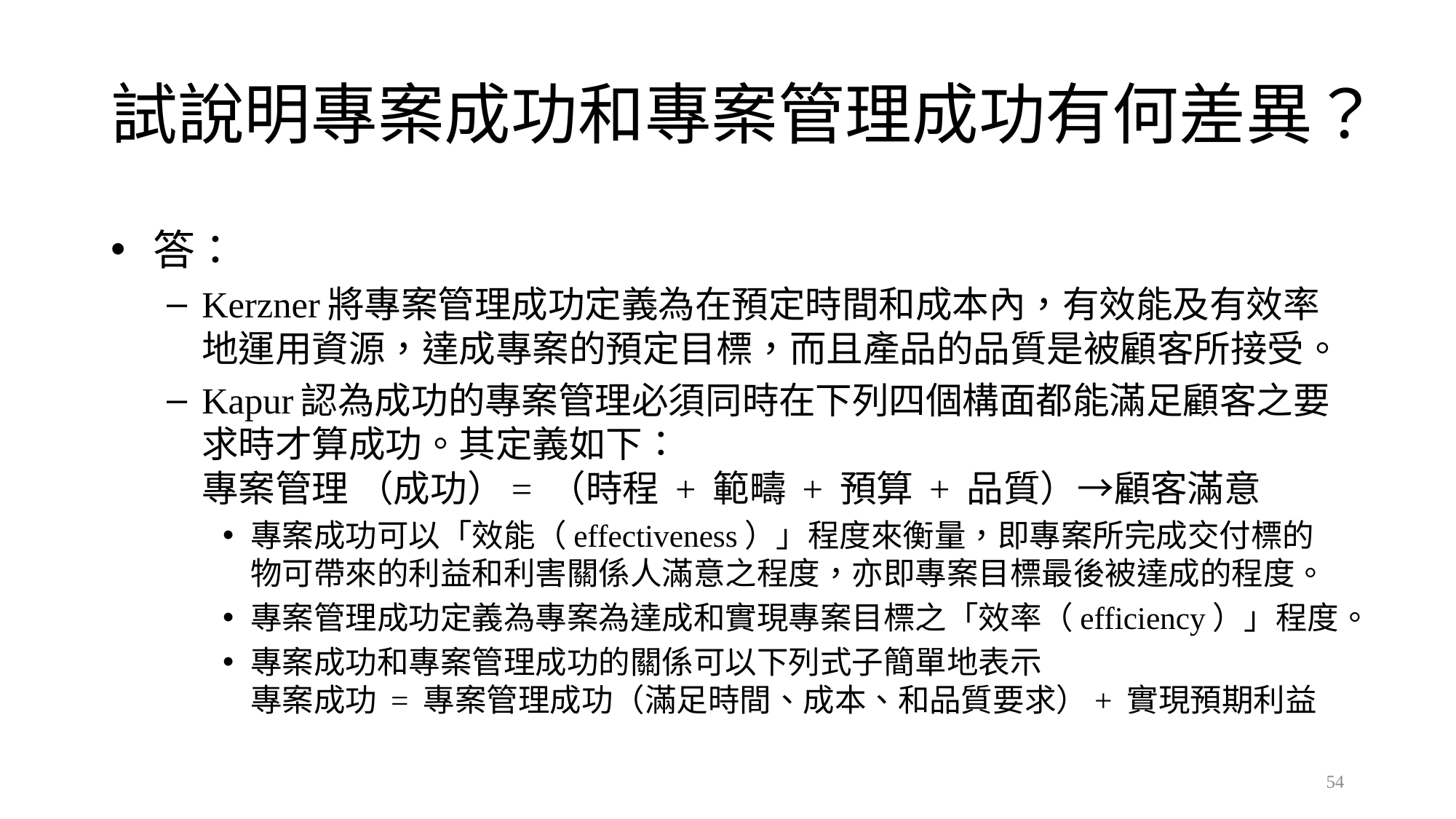

# 試說明專案成功和專案管理成功有何差異？
答：
Kerzner將專案管理成功定義為在預定時間和成本內，有效能及有效率地運用資源，達成專案的預定目標，而且產品的品質是被顧客所接受。
Kapur認為成功的專案管理必須同時在下列四個構面都能滿足顧客之要求時才算成功。其定義如下：
專案管理 （成功）= （時程 + 範疇 + 預算 + 品質）→顧客滿意
專案成功可以「效能（effectiveness）」程度來衡量，即專案所完成交付標的物可帶來的利益和利害關係人滿意之程度，亦即專案目標最後被達成的程度。
專案管理成功定義為專案為達成和實現專案目標之「效率（efficiency）」程度。
專案成功和專案管理成功的關係可以下列式子簡單地表示
專案成功 = 專案管理成功（滿足時間、成本、和品質要求）+ 實現預期利益

54